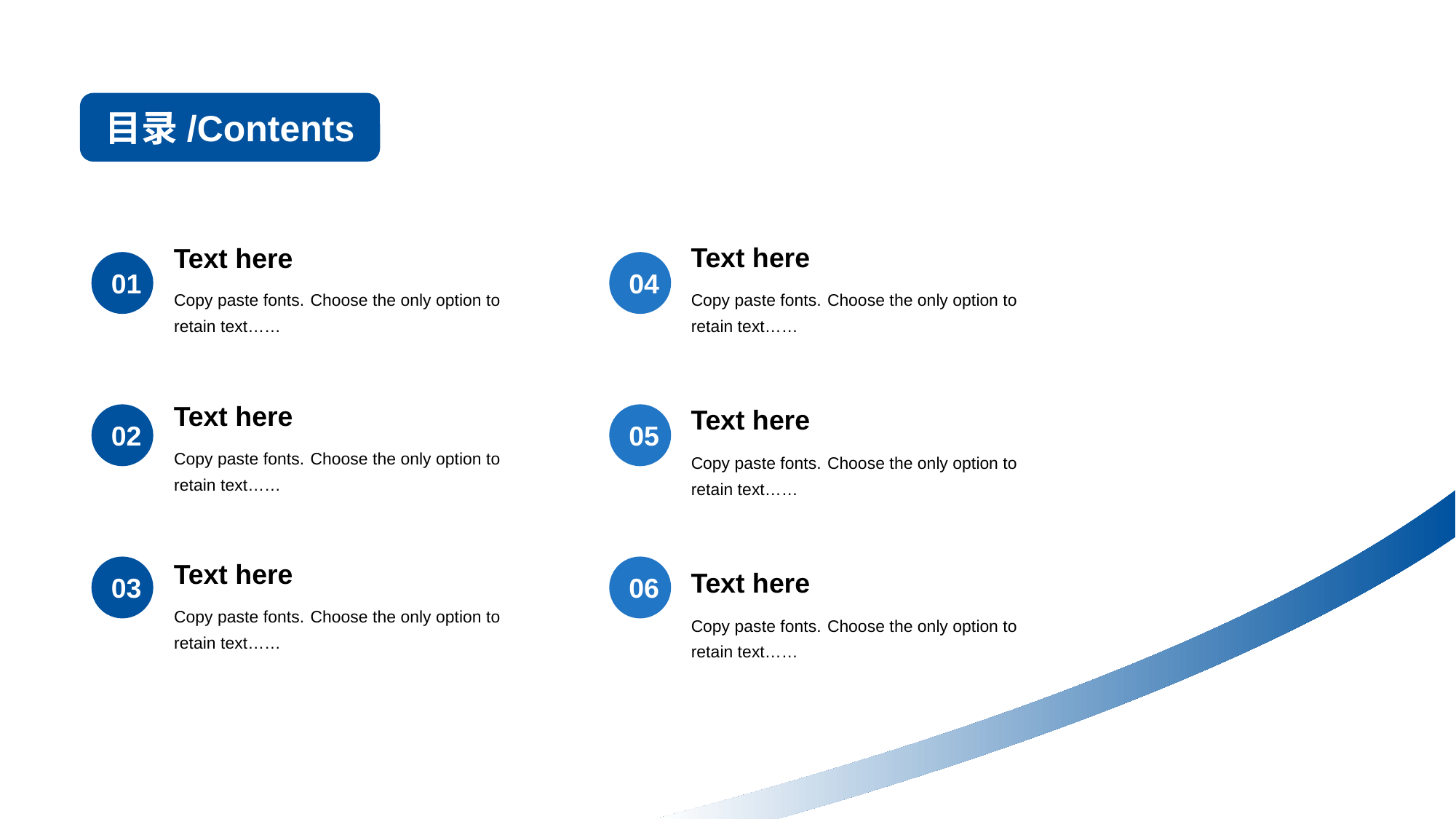

目录/Contents
Text here
Text here
01
04
Copy paste fonts.  Choose the only option to retain text……
Copy paste fonts.  Choose the only option to retain text……
Text here
Text here
05
02
Copy paste fonts.  Choose the only option to retain text……
Copy paste fonts.  Choose the only option to retain text……
Text here
Text here
06
03
Copy paste fonts.  Choose the only option to retain text……
Copy paste fonts.  Choose the only option to retain text……